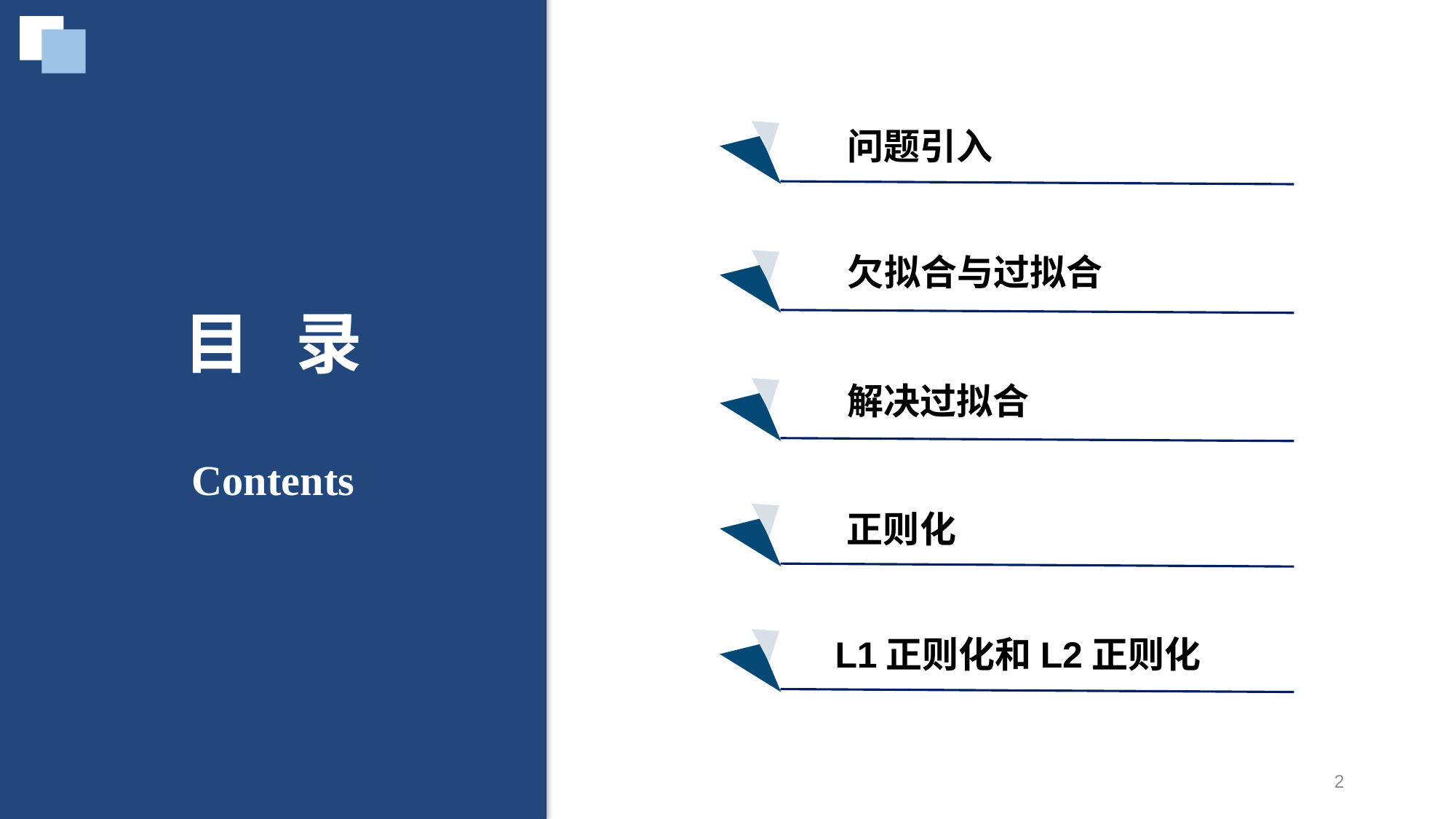

问题引入

欠拟合与过拟合
目   录

Contents

解决过拟合

正则化

L1正则化和L2正则化
2